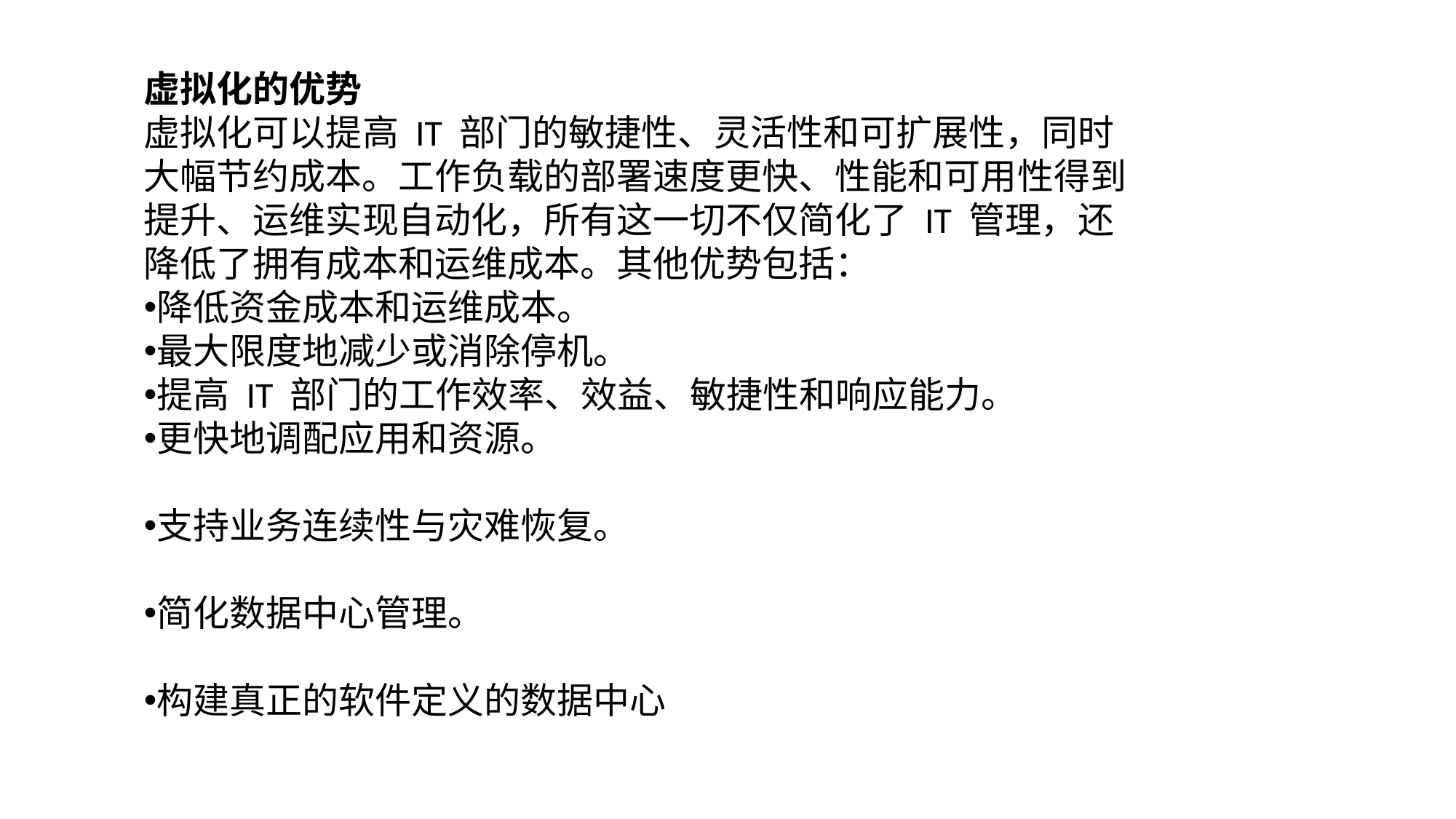

虚拟化的优势
虚拟化可以提高 IT 部门的敏捷性、灵活性和可扩展性，同时大幅节约成本。工作负载的部署速度更快、性能和可用性得到提升、运维实现自动化，所有这一切不仅简化了 IT 管理，还降低了拥有成本和运维成本。其他优势包括：
降低资金成本和运维成本。
最大限度地减少或消除停机。
提高 IT 部门的工作效率、效益、敏捷性和响应能力。
更快地调配应用和资源。
支持业务连续性与灾难恢复。
简化数据中心管理。
构建真正的软件定义的数据中心